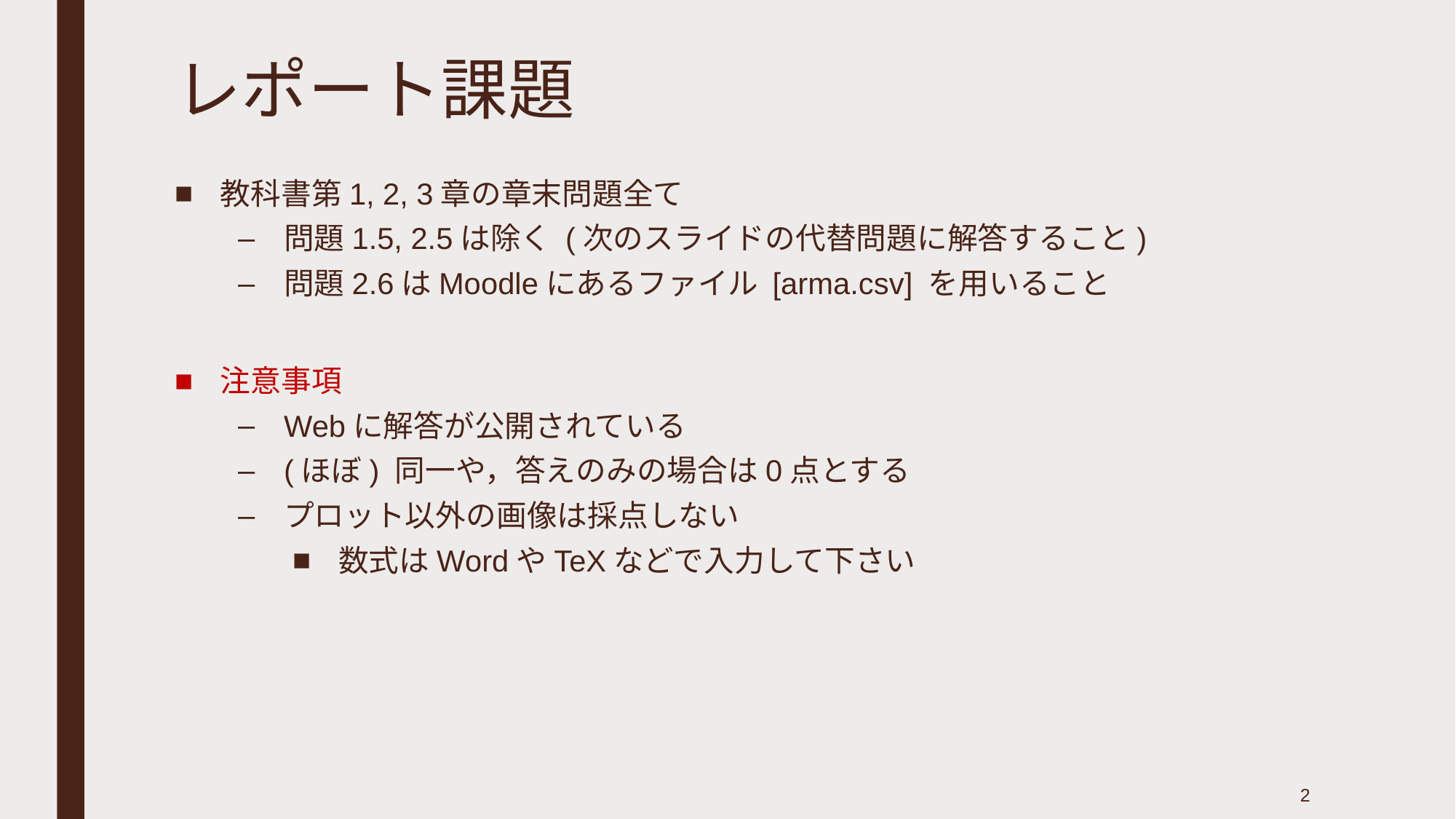

# レポート課題
教科書第1, 2, 3章の章末問題全て
問題1.5, 2.5は除く (次のスライドの代替問題に解答すること)
問題2.6はMoodleにあるファイル [arma.csv] を用いること

注意事項
Webに解答が公開されている
(ほぼ) 同一や，答えのみの場合は0点とする
プロット以外の画像は採点しない
数式はWordやTeXなどで入力して下さい
2